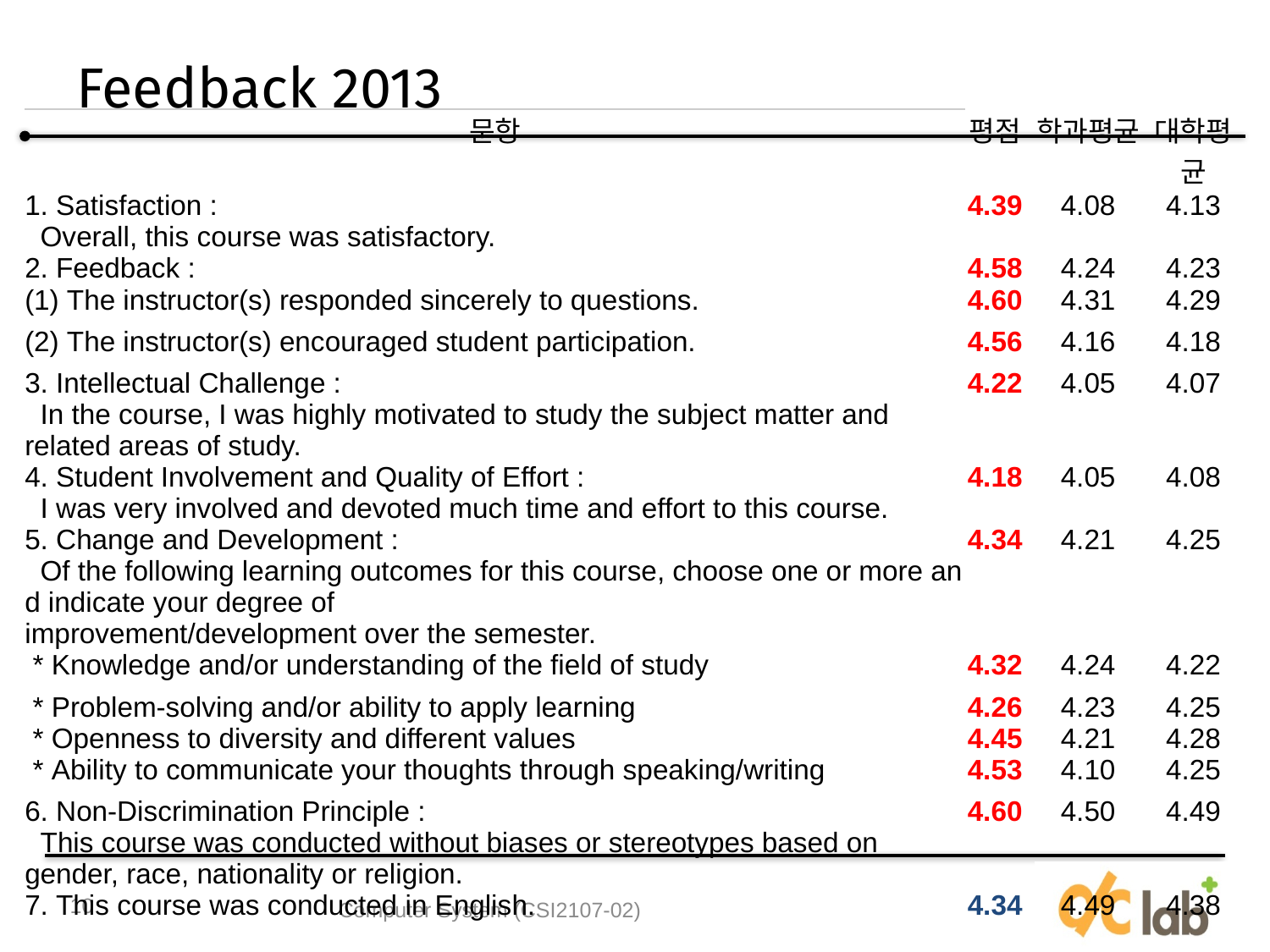

# Feedback 2013
| 문항 | 평점 | 학과평균 | 대학평균 |
| --- | --- | --- | --- |
| 1. Satisfaction :   Overall, this course was satisfactory. | 4.39 | 4.08 | 4.13 |
| 2. Feedback : | 4.58 | 4.24 | 4.23 |
| (1) The instructor(s) responded sincerely to questions. | 4.60 | 4.31 | 4.29 |
| (2) The instructor(s) encouraged student participation. | 4.56 | 4.16 | 4.18 |
| 3. Intellectual Challenge :   In the course, I was highly motivated to study the subject matter and  related areas of study. | 4.22 | 4.05 | 4.07 |
| 4. Student Involvement and Quality of Effort :   I was very involved and devoted much time and effort to this course. | 4.18 | 4.05 | 4.08 |
| 5. Change and Development :   Of the following learning outcomes for this course, choose one or more and indicate your degree of  improvement/development over the semester. | 4.34 | 4.21 | 4.25 |
| \* Knowledge and/or understanding of the field of study | 4.32 | 4.24 | 4.22 |
| \* Problem-solving and/or ability to apply learning | 4.26 | 4.23 | 4.25 |
| \* Openness to diversity and different values | 4.45 | 4.21 | 4.28 |
| \* Ability to communicate your thoughts through speaking/writing | 4.53 | 4.10 | 4.25 |
| 6. Non-Discrimination Principle :   This course was conducted without biases or stereotypes based on  gender, race, nationality or religion. | 4.60 | 4.50 | 4.49 |
| 7. This course was conducted in English. | 4.34 | 4.49 | 4.38 |
10
Computer System (CSI2107-02)